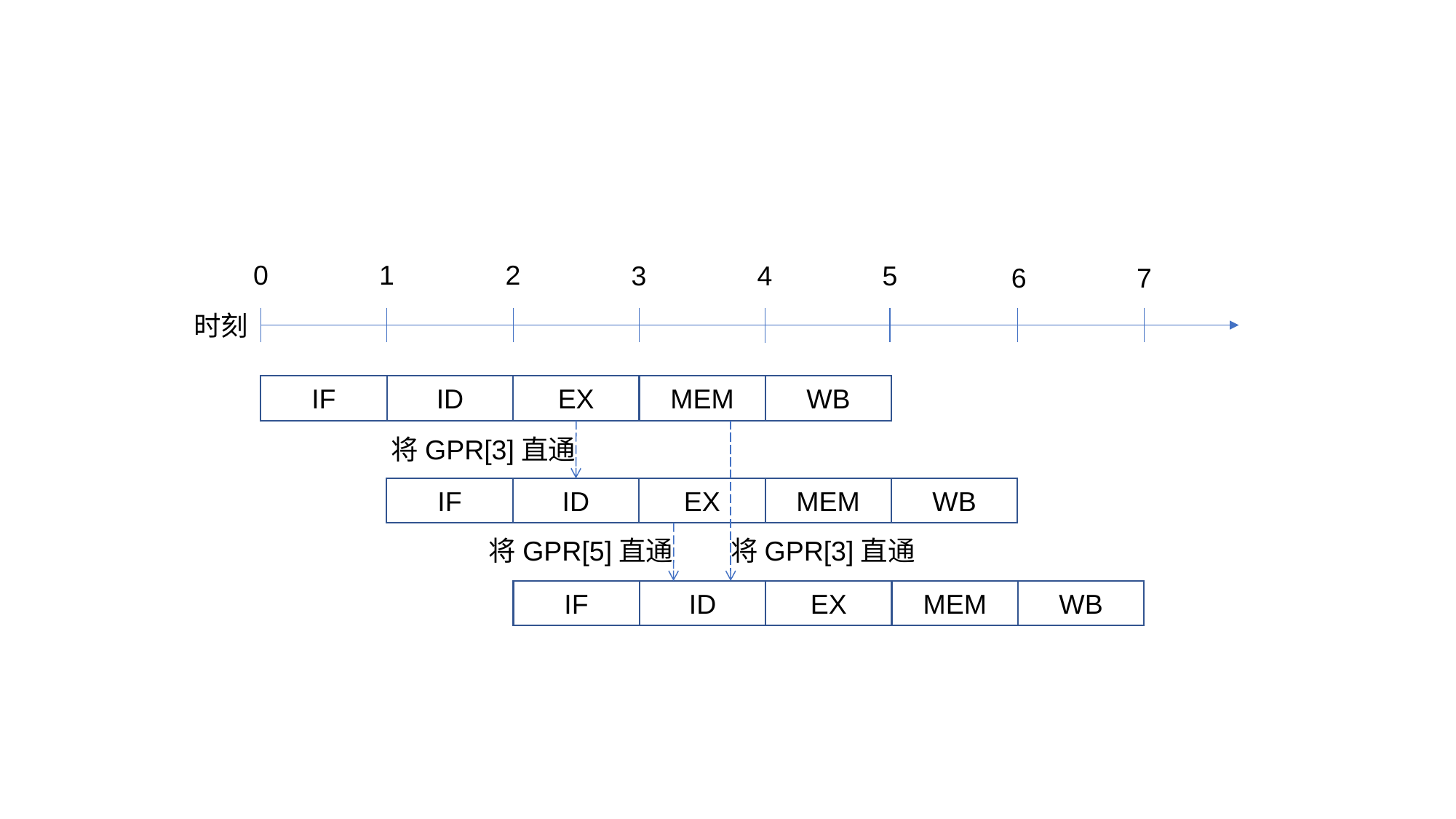

0
1
2
3
4
5
6
7
时刻
WB
EX
MEM
ID
IF
将GPR[3]直通
WB
EX
MEM
ID
IF
将GPR[5]直通
将GPR[3]直通
WB
EX
MEM
ID
IF